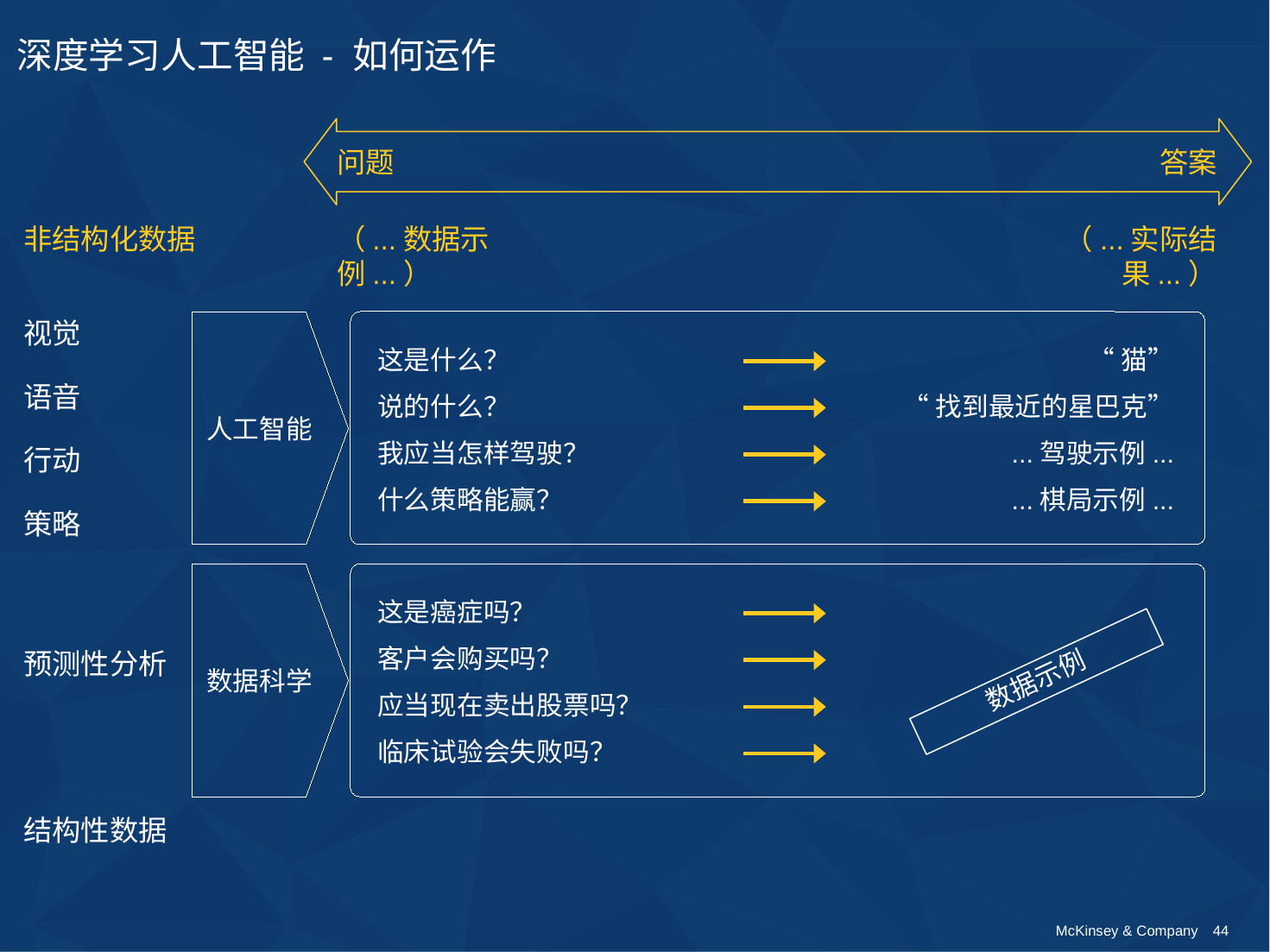

# 深度学习人工智能 - 如何运作

问题
答案
非结构化数据
（...数据示例...）
（...实际结果...）
人工智能

视觉
这是什么？
“猫”
语音
“找到最近的星巴克”
说的什么？
我应当怎样驾驶？
...驾驶示例...
行动
什么策略能赢？
...棋局示例...
策略
数据科学

这是癌症吗？
客户会购买吗？
预测性分析
数据示例
应当现在卖出股票吗？
临床试验会失败吗？
结构性数据
McKinsey & Company
44